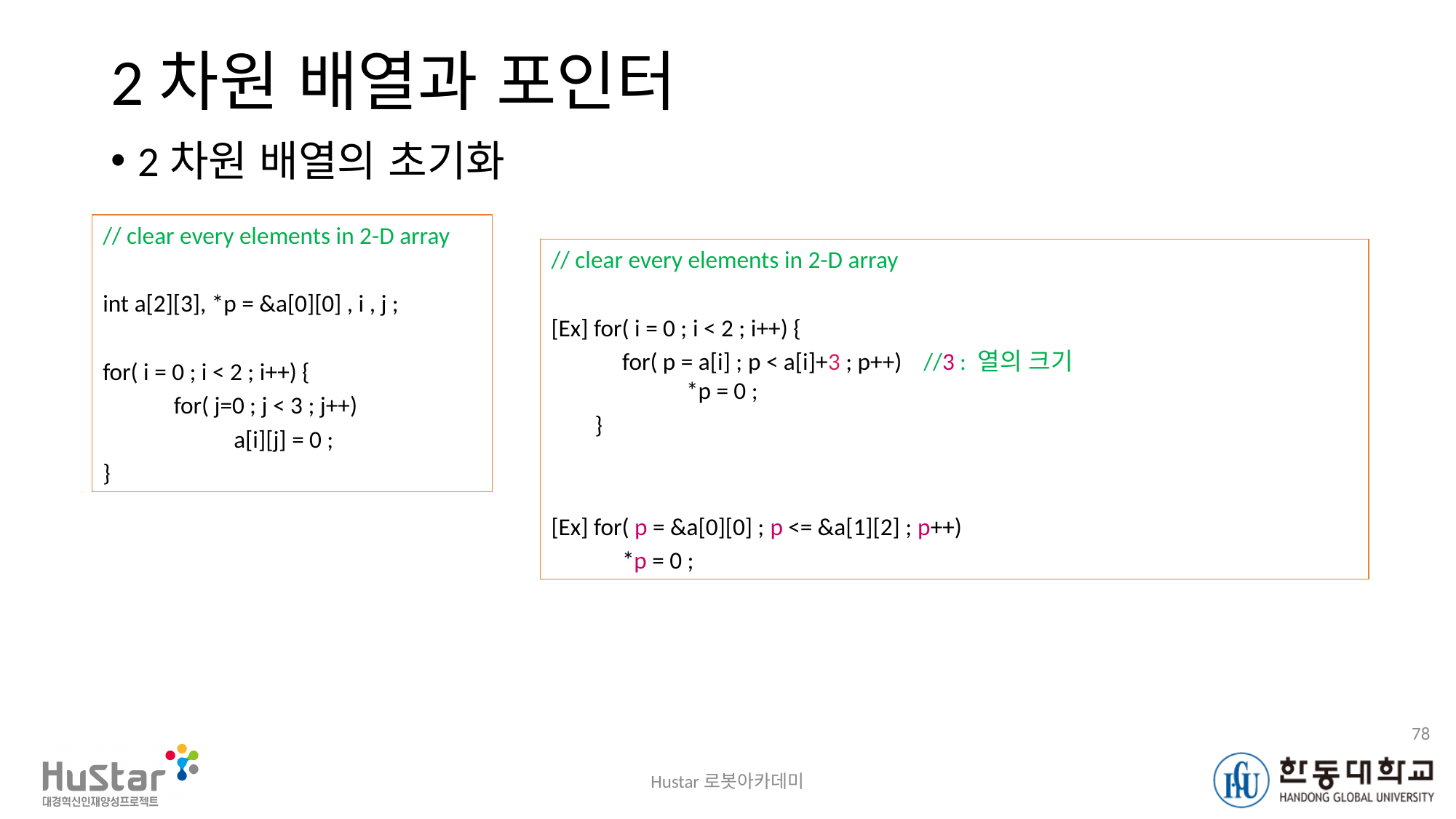

# 2차원 배열과 포인터
2차원 배열의 초기화
// clear every elements in 2-D array

int a[2][3], *p = &a[0][0] , i , j ;

for( i = 0 ; i < 2 ; i++) {
             for( j=0 ; j < 3 ; j++)
	    a[i][j] = 0 ;
}
// clear every elements in 2-D array

[Ex] for( i = 0 ; i < 2 ; i++) {
             for( p = a[i] ; p < a[i]+3 ; p++)    //3 : 열의 크기
	   *p = 0 ;
        }

[Ex] for( p = &a[0][0] ; p <= &a[1][2] ; p++)
             *p = 0 ;
78
Hustar로봇아카데미